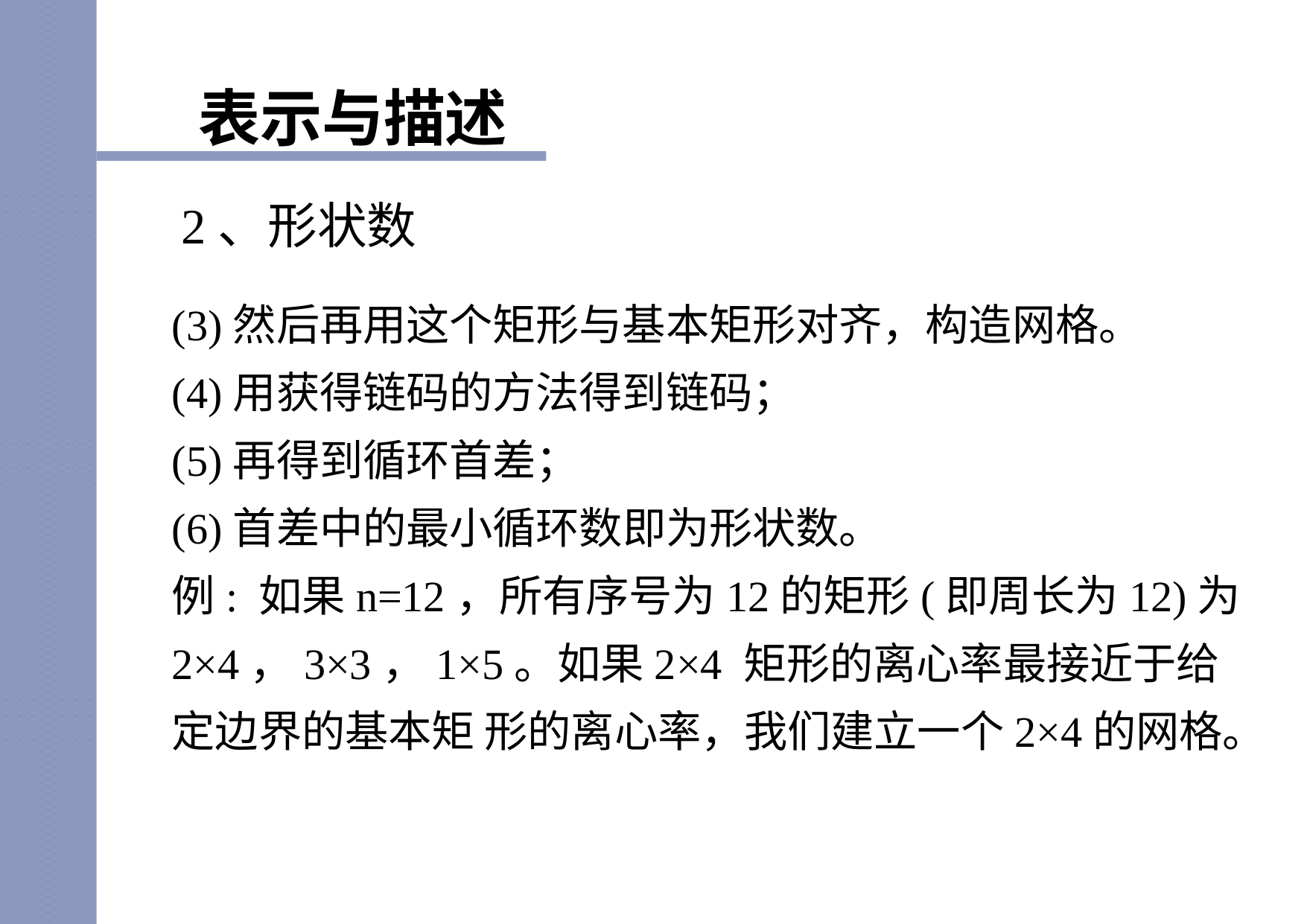

# 表示与描述
2、形状数
(3)然后再用这个矩形与基本矩形对齐，构造网格。
(4)用获得链码的方法得到链码；
(5)再得到循环首差；
(6)首差中的最小循环数即为形状数。
例: 如果n=12，所有序号为12的矩形(即周长为12)为2×4，3×3，1×5。如果2×4 矩形的离心率最接近于给定边界的基本矩 形的离心率，我们建立一个2×4的网格。